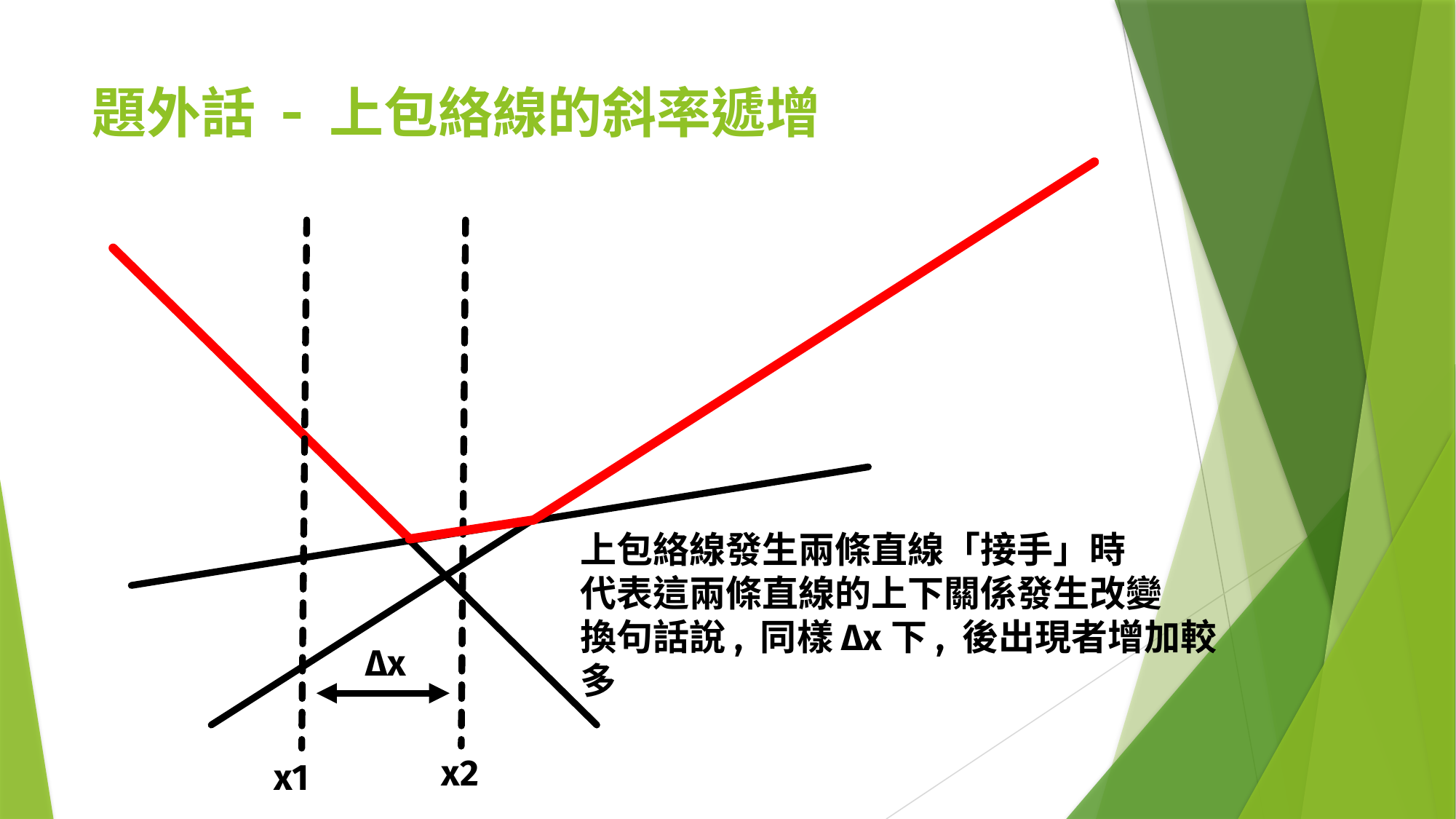

# 題外話 - 上包絡線的斜率遞增
上包絡線發生兩條直線「接手」時
代表這兩條直線的上下關係發生改變
換句話說, 同樣Δx下, 後出現者增加較多
Δx
x2
x1